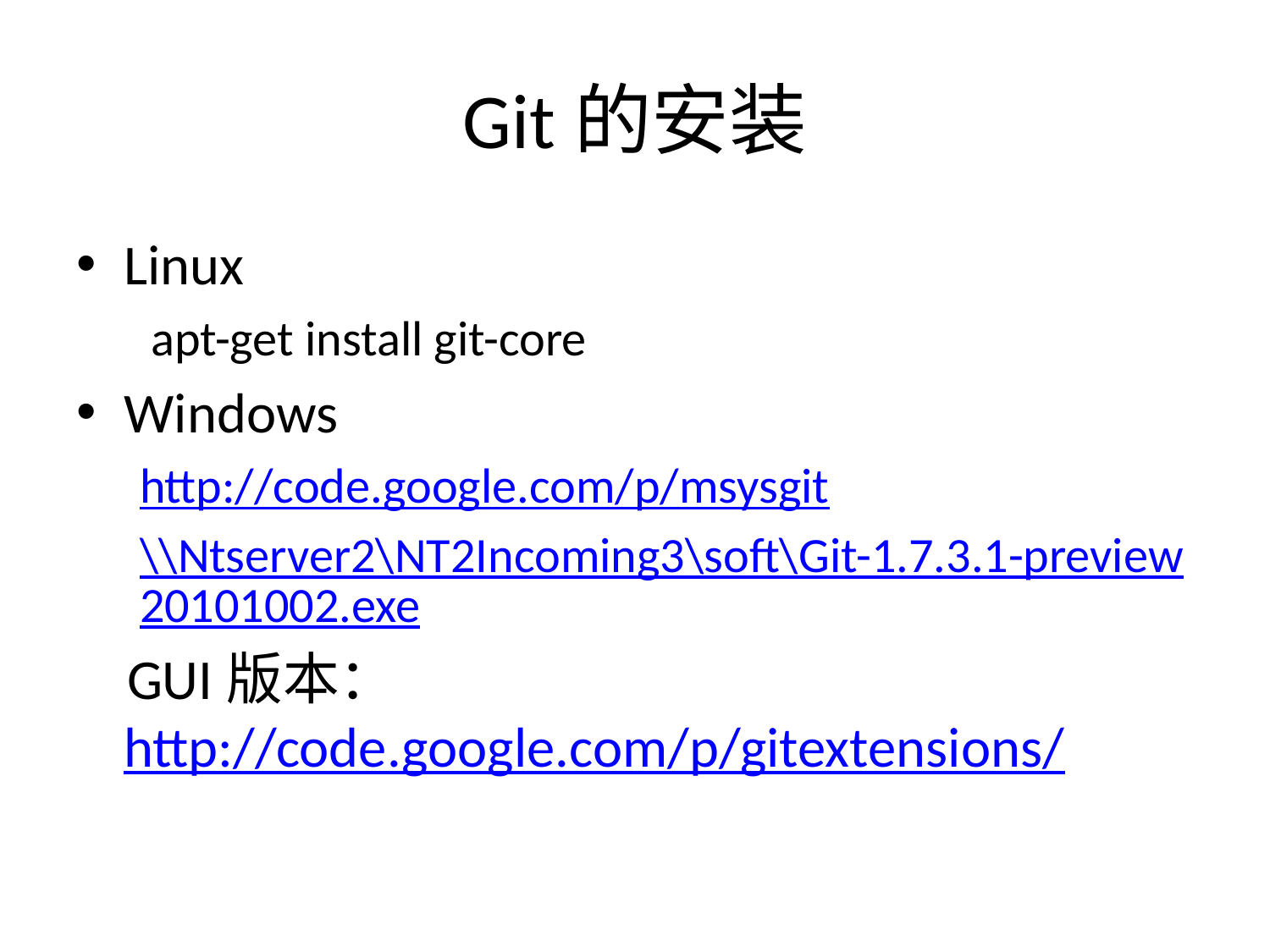

# Git的安装
Linux
 apt-get install git-core
Windows
http://code.google.com/p/msysgit
\\Ntserver2\NT2Incoming3\soft\Git-1.7.3.1-preview20101002.exe
    GUI版本：http://code.google.com/p/gitextensions/